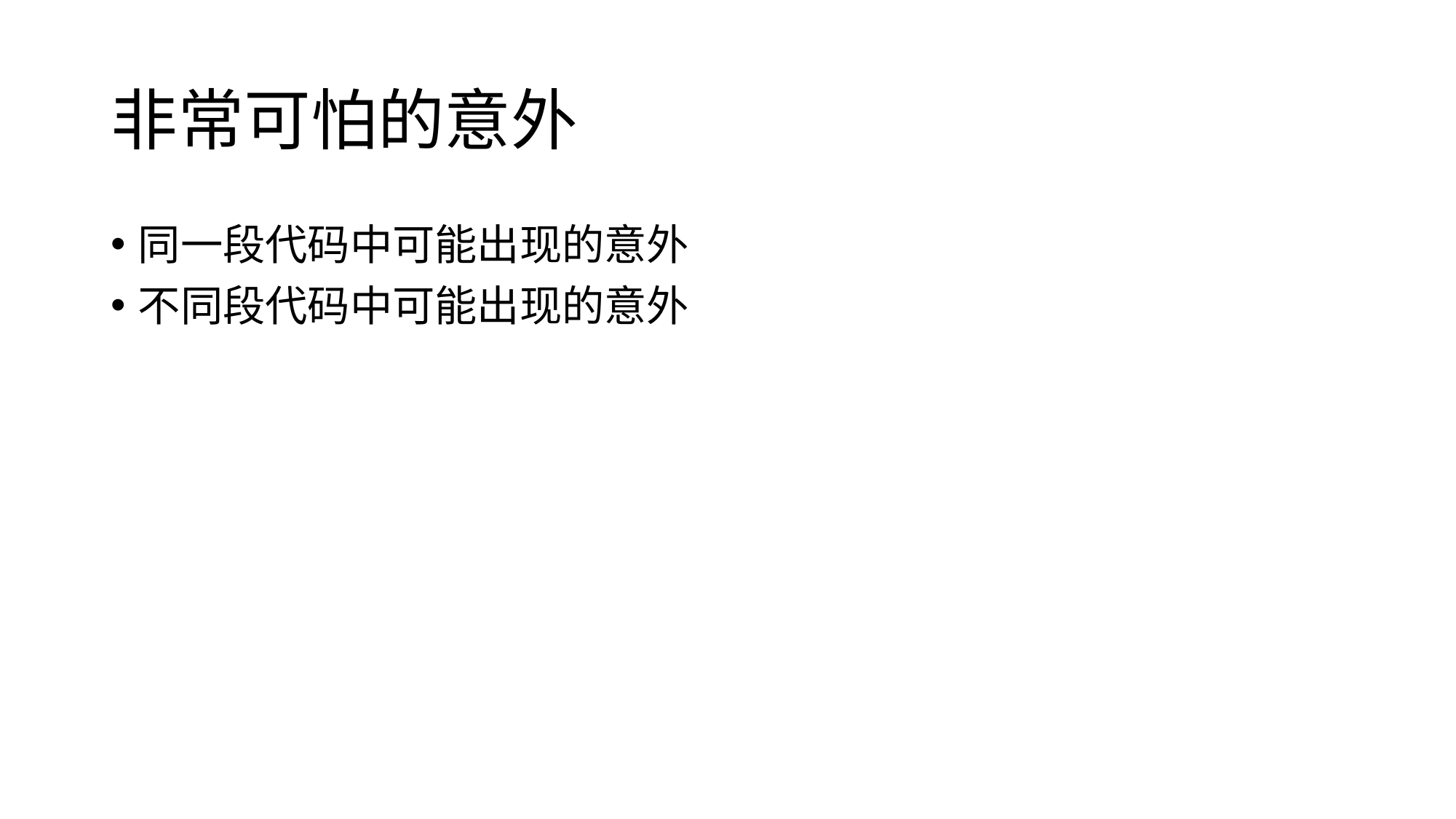

# 非常可怕的意外
同一段代码中可能出现的意外
不同段代码中可能出现的意外